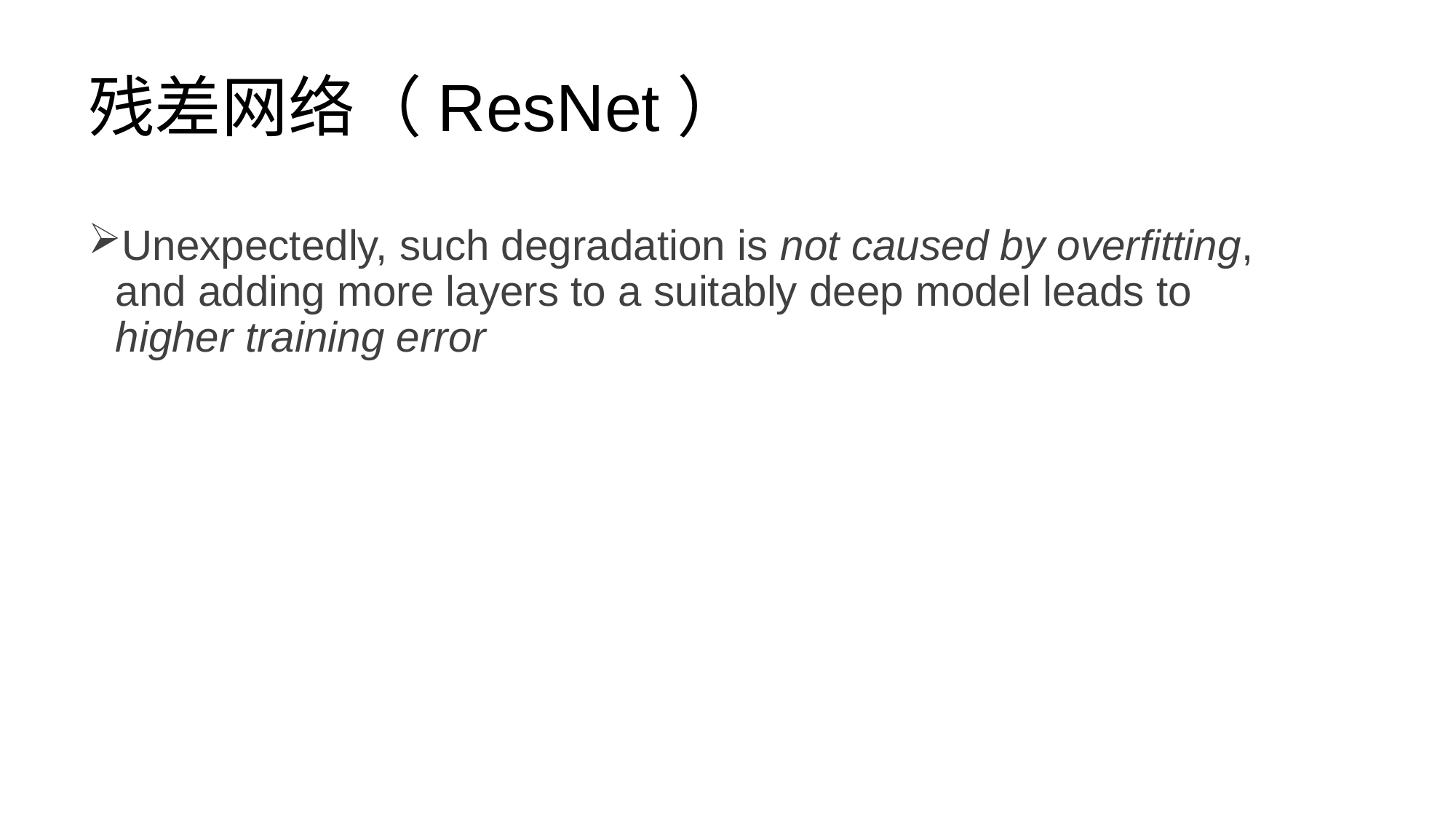

# 残差网络（ResNet）
Unexpectedly, such degradation is not caused by overfitting, and adding more layers to a suitably deep model leads to higher training error